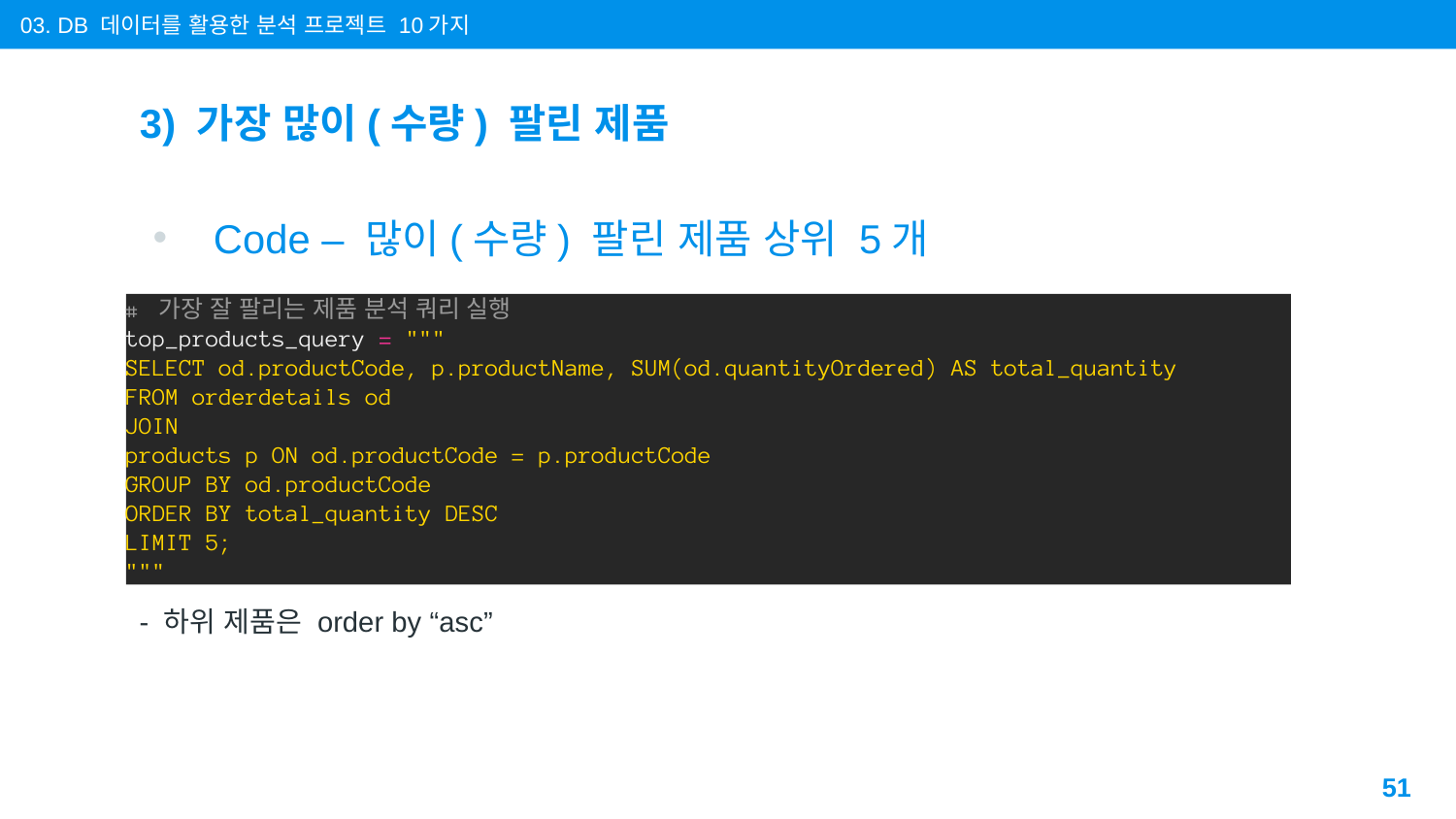

03. DB 데이터를 활용한 분석 프로젝트 10가지
# 3) 가장 많이(수량) 팔린 제품
Code – 많이(수량) 팔린 제품 상위 5개
# 가장 잘 팔리는 제품 분석 쿼리 실행
top_products_query = """
SELECT od.productCode, p.productName, SUM(od.quantityOrdered) AS total_quantity
FROM orderdetails od
JOIN
products p ON od.productCode = p.productCode
GROUP BY od.productCode
ORDER BY total_quantity DESC
LIMIT 5;
"""
- 하위 제품은 order by “asc”
51